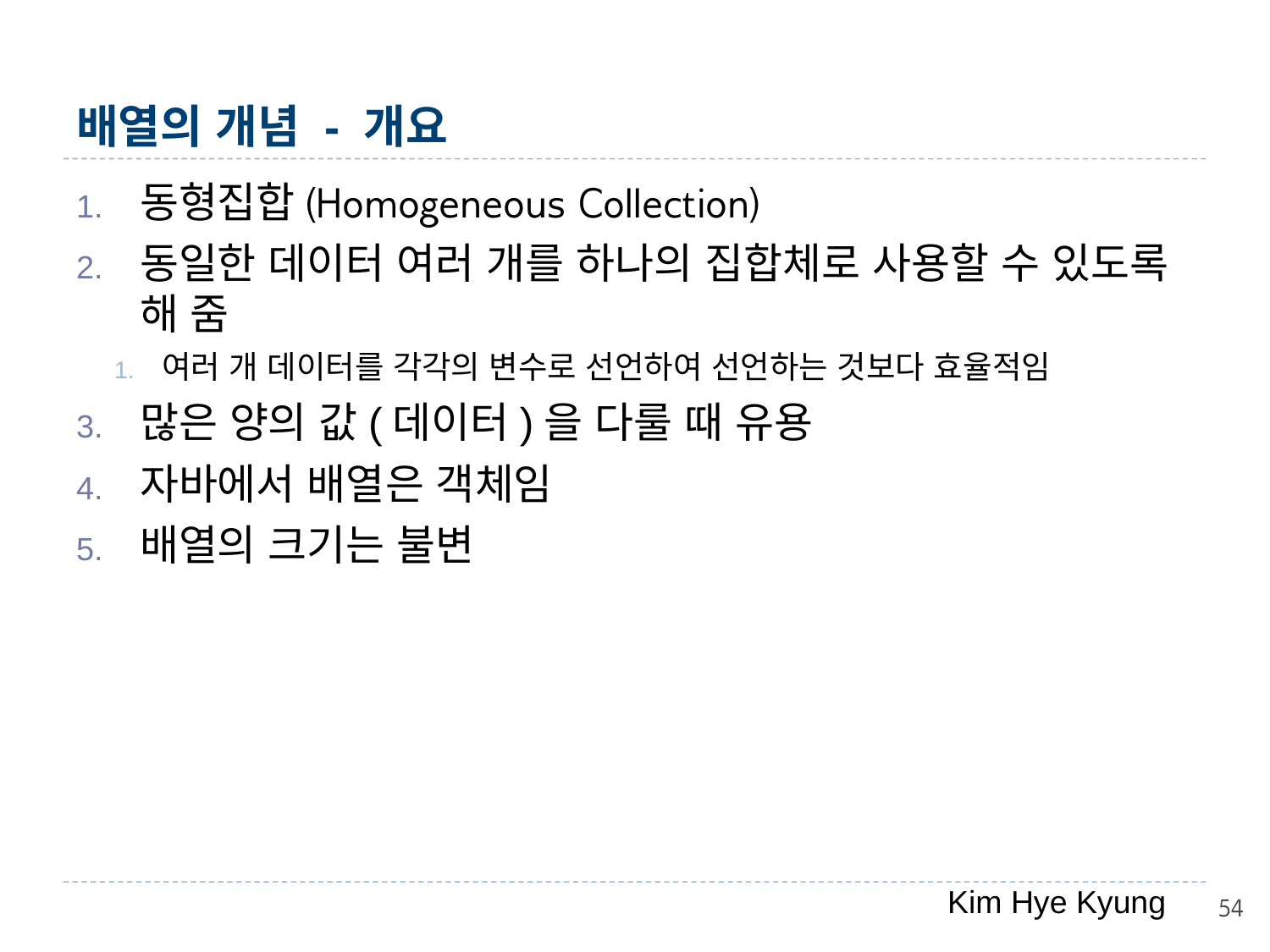

# 배열의 개념 - 개요
동형집합(Homogeneous Collection)
동일한 데이터 여러 개를 하나의 집합체로 사용할 수 있도록 해 줌
여러 개 데이터를 각각의 변수로 선언하여 선언하는 것보다 효율적임
많은 양의 값(데이터)을 다룰 때 유용
자바에서 배열은 객체임
배열의 크기는 불변

54